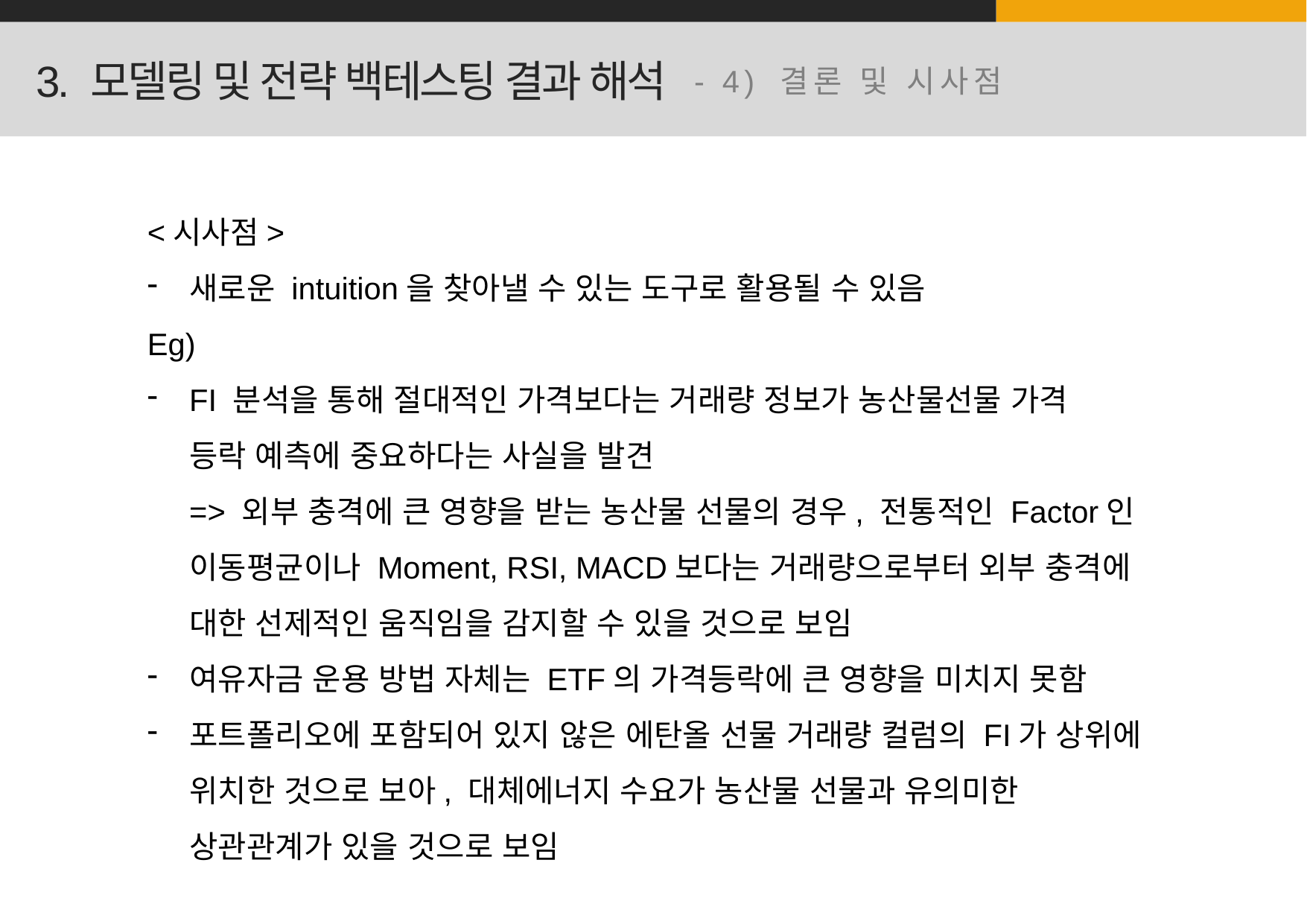

3. 모델링 및 전략 백테스팅 결과 해석
- 4) 결론 및 시사점
<시사점>
새로운 intuition을 찾아낼 수 있는 도구로 활용될 수 있음
Eg)
FI 분석을 통해 절대적인 가격보다는 거래량 정보가 농산물선물 가격
등락 예측에 중요하다는 사실을 발견
=> 외부 충격에 큰 영향을 받는 농산물 선물의 경우, 전통적인 Factor인 이동평균이나 Moment, RSI, MACD보다는 거래량으로부터 외부 충격에 대한 선제적인 움직임을 감지할 수 있을 것으로 보임
여유자금 운용 방법 자체는 ETF의 가격등락에 큰 영향을 미치지 못함
포트폴리오에 포함되어 있지 않은 에탄올 선물 거래량 컬럼의 FI가 상위에 위치한 것으로 보아, 대체에너지 수요가 농산물 선물과 유의미한 상관관계가 있을 것으로 보임